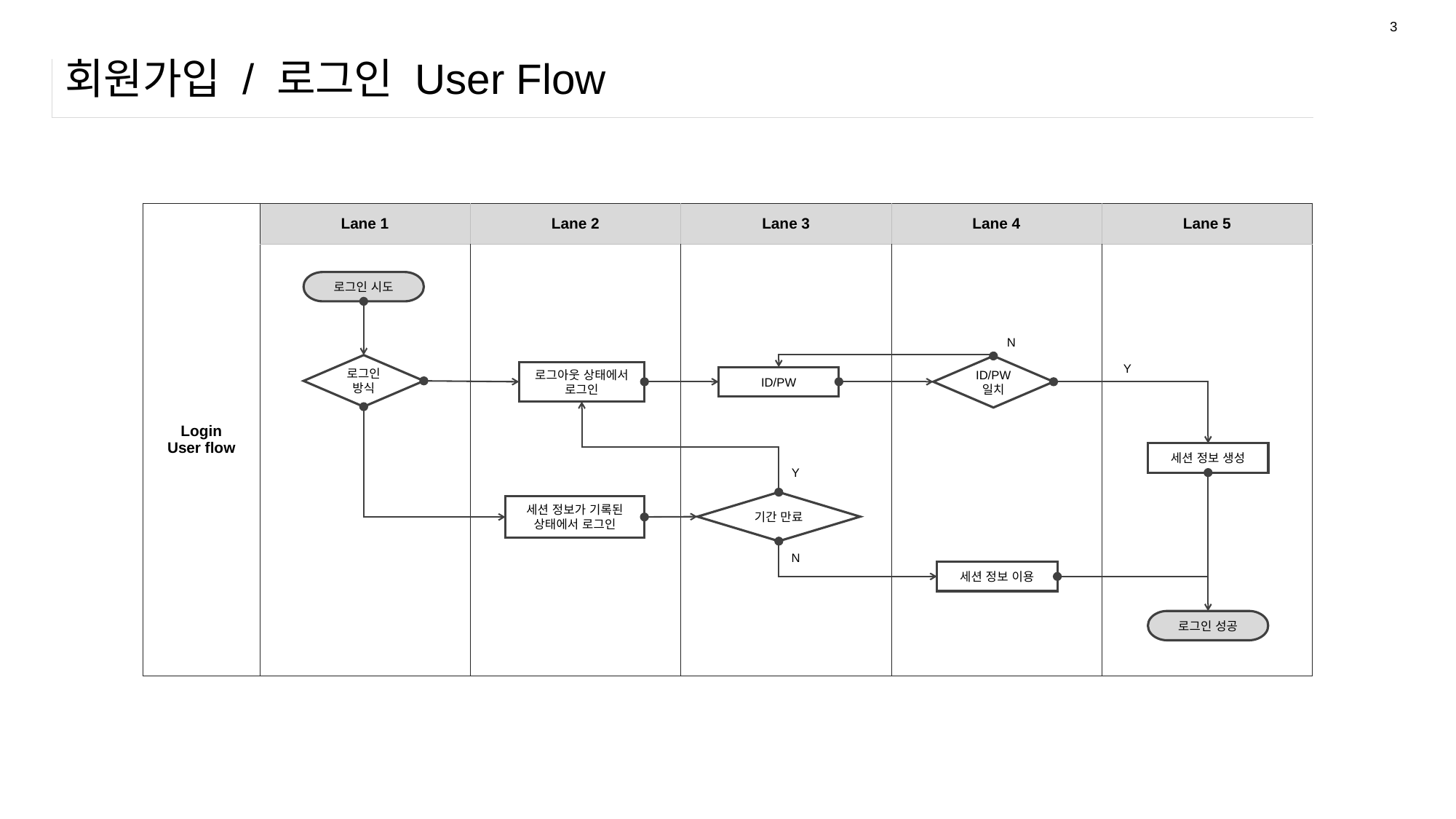

3
# 회원가입 / 로그인 User Flow
| Login User flow | Lane 1 | Lane 2 | Lane 3 | Lane 4 | Lane 5 |
| --- | --- | --- | --- | --- | --- |
|  |  |  |  |  |  |
로그인 시도
N
로그인 방식
Y
ID/PW 일치
로그아웃 상태에서 로그인
ID/PW
세션 정보 생성
Y
기간 만료
세션 정보가 기록된 상태에서 로그인
N
세션 정보 이용
로그인 성공